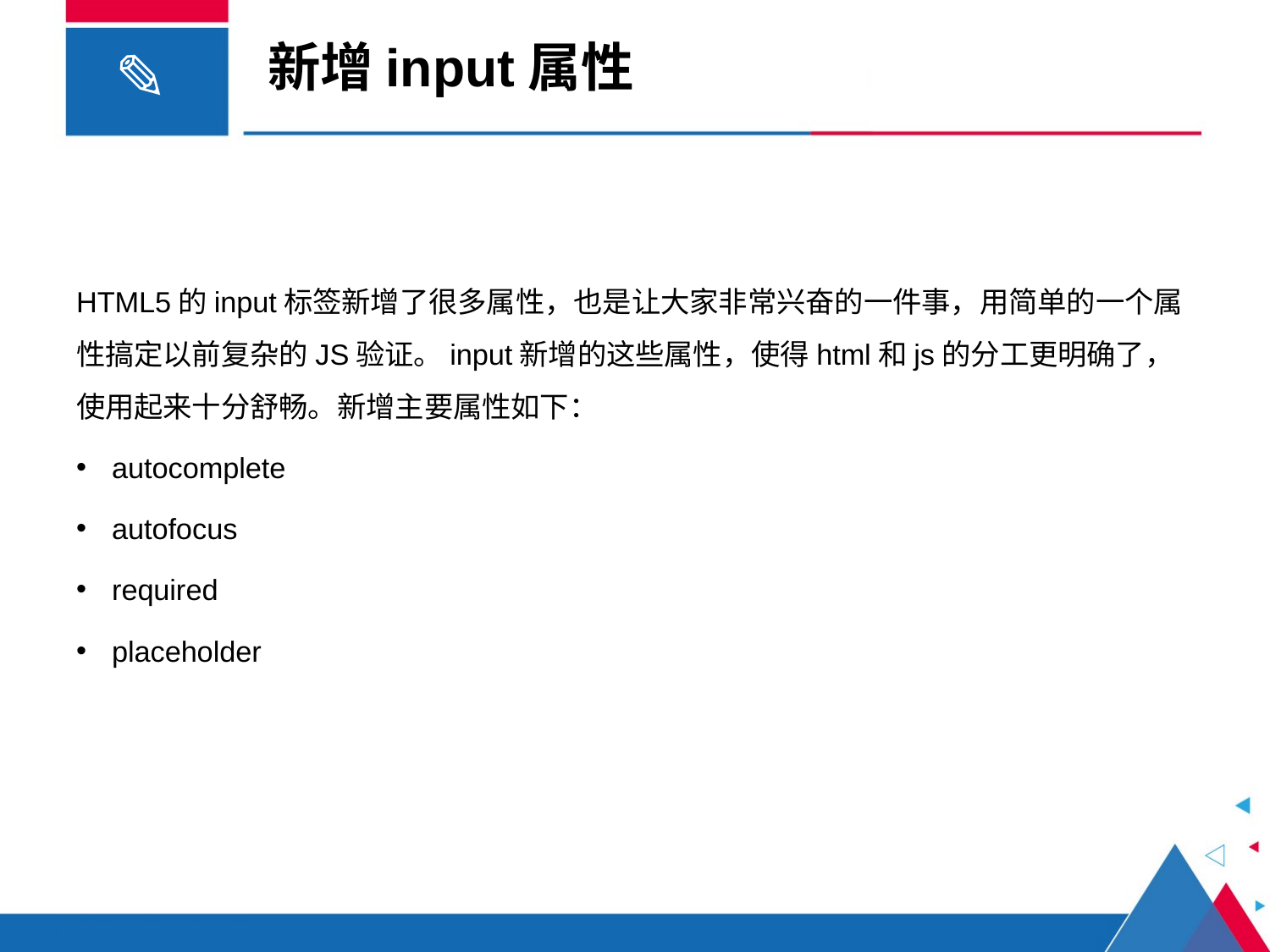

# 新增input属性
HTML5的input标签新增了很多属性，也是让大家非常兴奋的一件事，用简单的一个属性搞定以前复杂的JS验证。input新增的这些属性，使得html和js的分工更明确了，使用起来十分舒畅。新增主要属性如下：
autocomplete
autofocus
required
placeholder